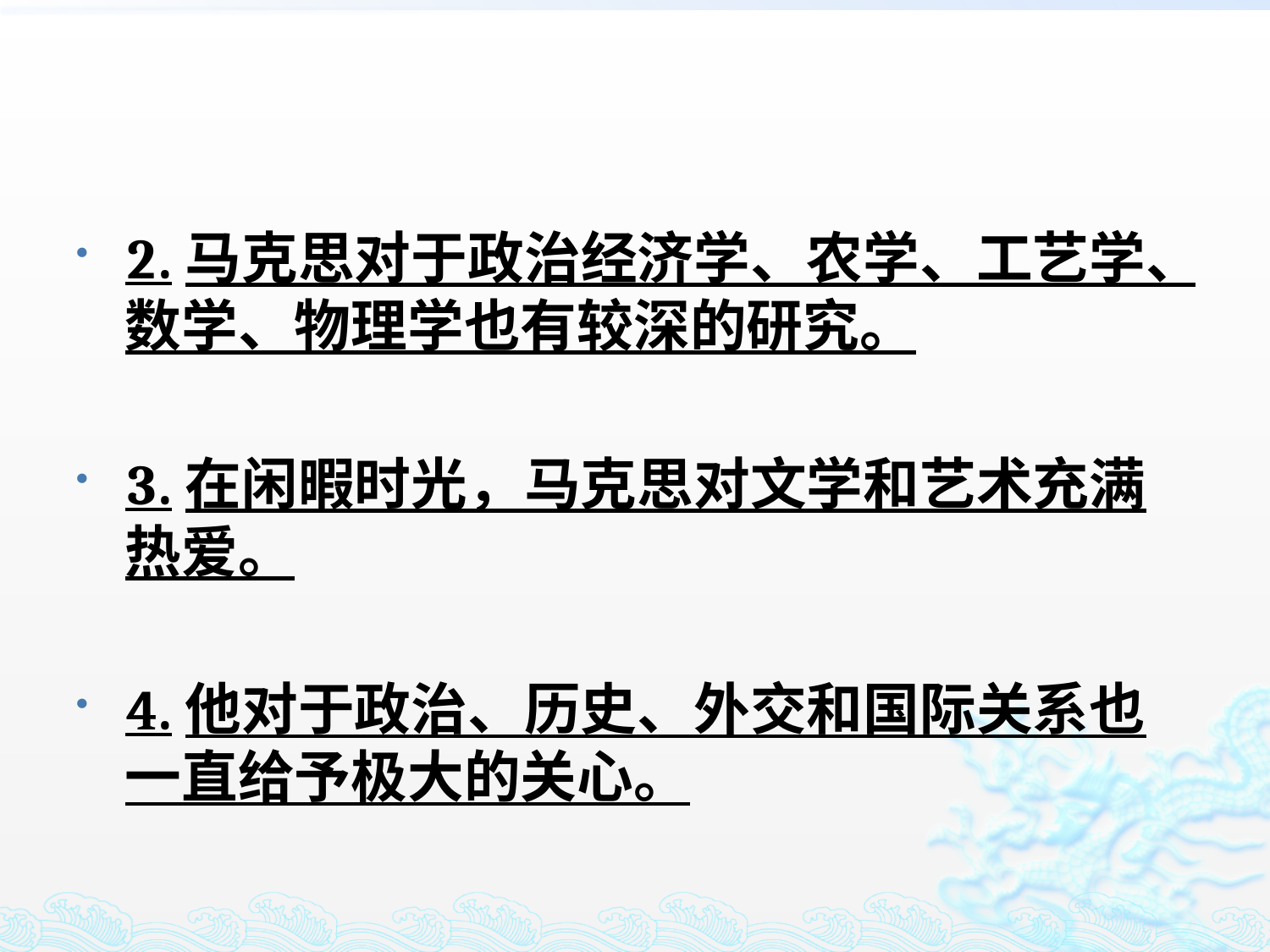

2.马克思对于政治经济学、农学、工艺学、数学、物理学也有较深的研究。

3.在闲暇时光，马克思对文学和艺术充满热爱。

4.他对于政治、历史、外交和国际关系也一直给予极大的关心。